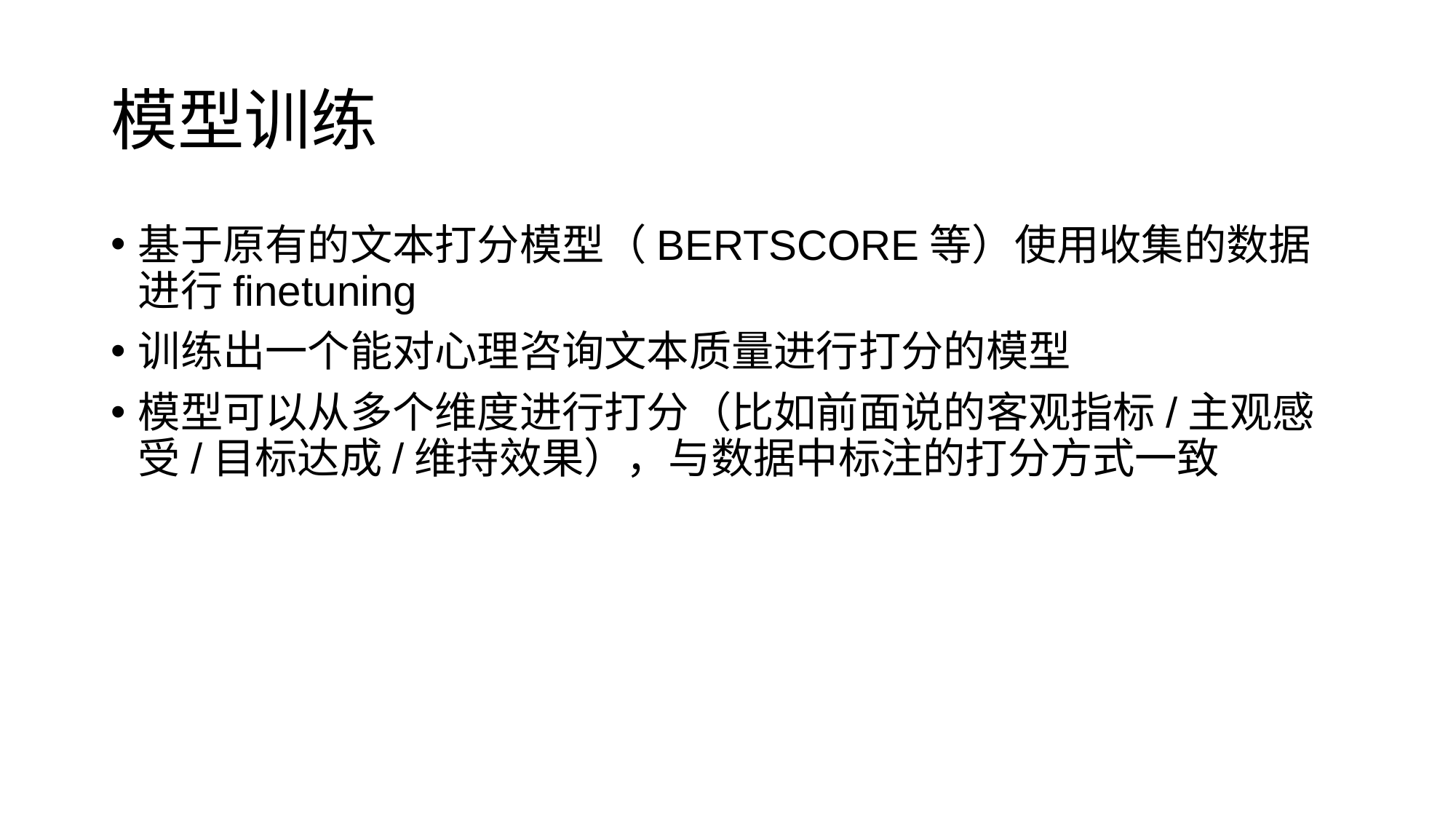

# 模型训练
基于原有的文本打分模型（BERTSCORE等）使用收集的数据进行finetuning
训练出一个能对心理咨询文本质量进行打分的模型
模型可以从多个维度进行打分（比如前面说的客观指标/主观感受/目标达成/维持效果），与数据中标注的打分方式一致